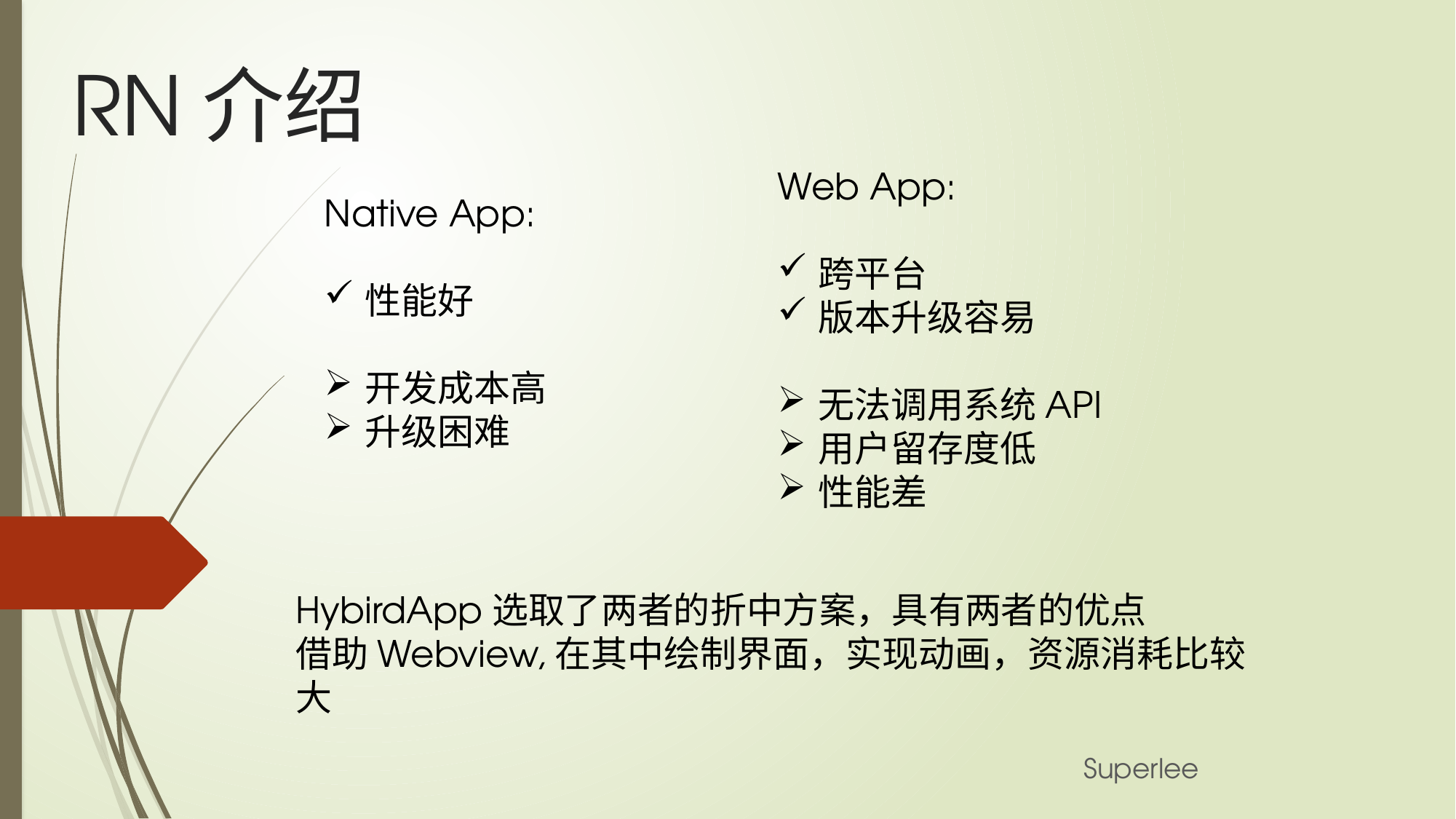

RN介绍
Web App:

跨平台
版本升级容易

无法调用系统API
用户留存度低
性能差

Native App:

性能好

开发成本高
升级困难
HybirdApp选取了两者的折中方案，具有两者的优点
借助Webview,在其中绘制界面，实现动画，资源消耗比较大
Superlee